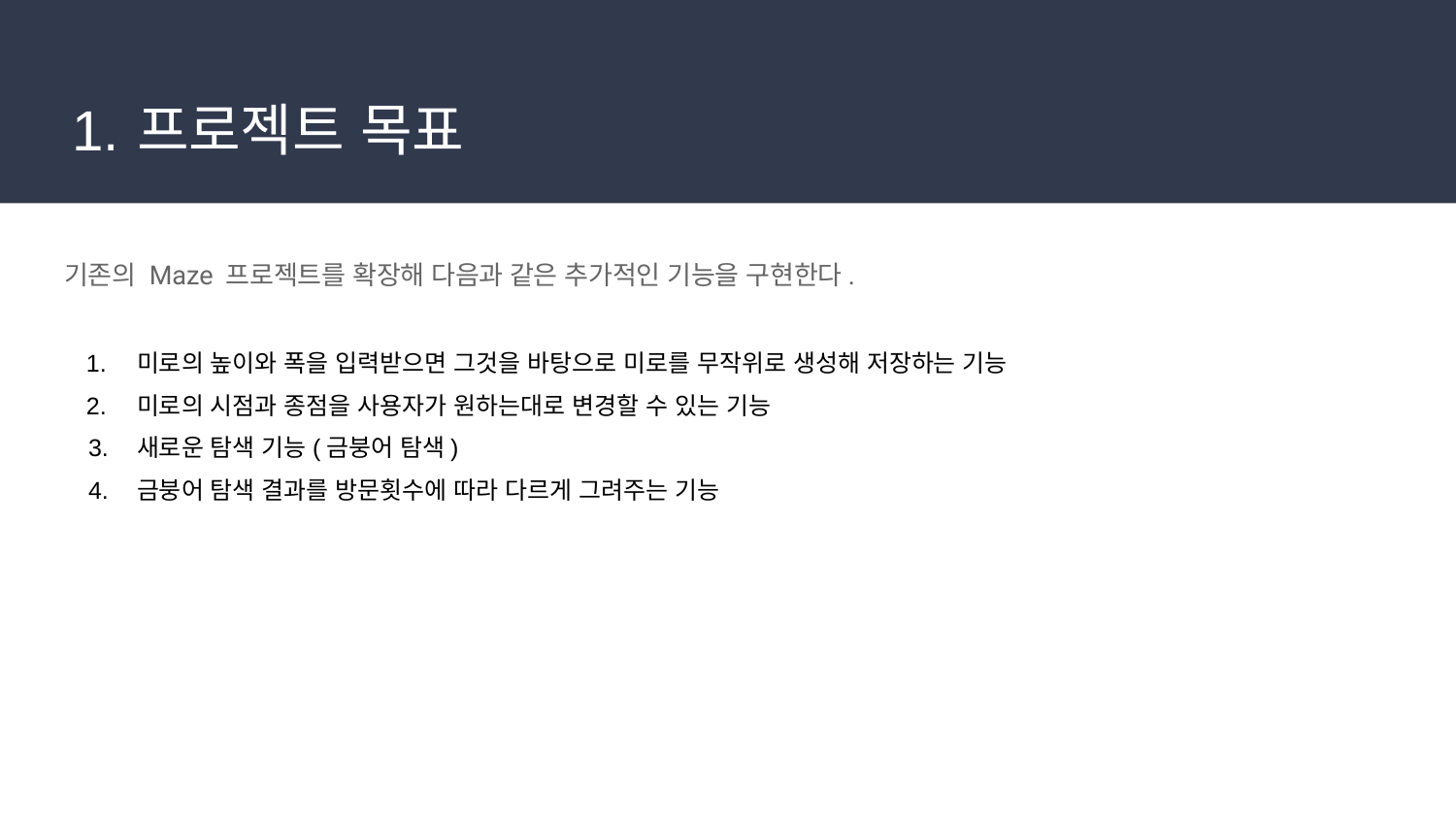

# 프로젝트 목표
기존의 Maze 프로젝트를 확장해 다음과 같은 추가적인 기능을 구현한다.
미로의 높이와 폭을 입력받으면 그것을 바탕으로 미로를 무작위로 생성해 저장하는 기능
미로의 시점과 종점을 사용자가 원하는대로 변경할 수 있는 기능
새로운 탐색 기능(금붕어 탐색)
금붕어 탐색 결과를 방문횟수에 따라 다르게 그려주는 기능